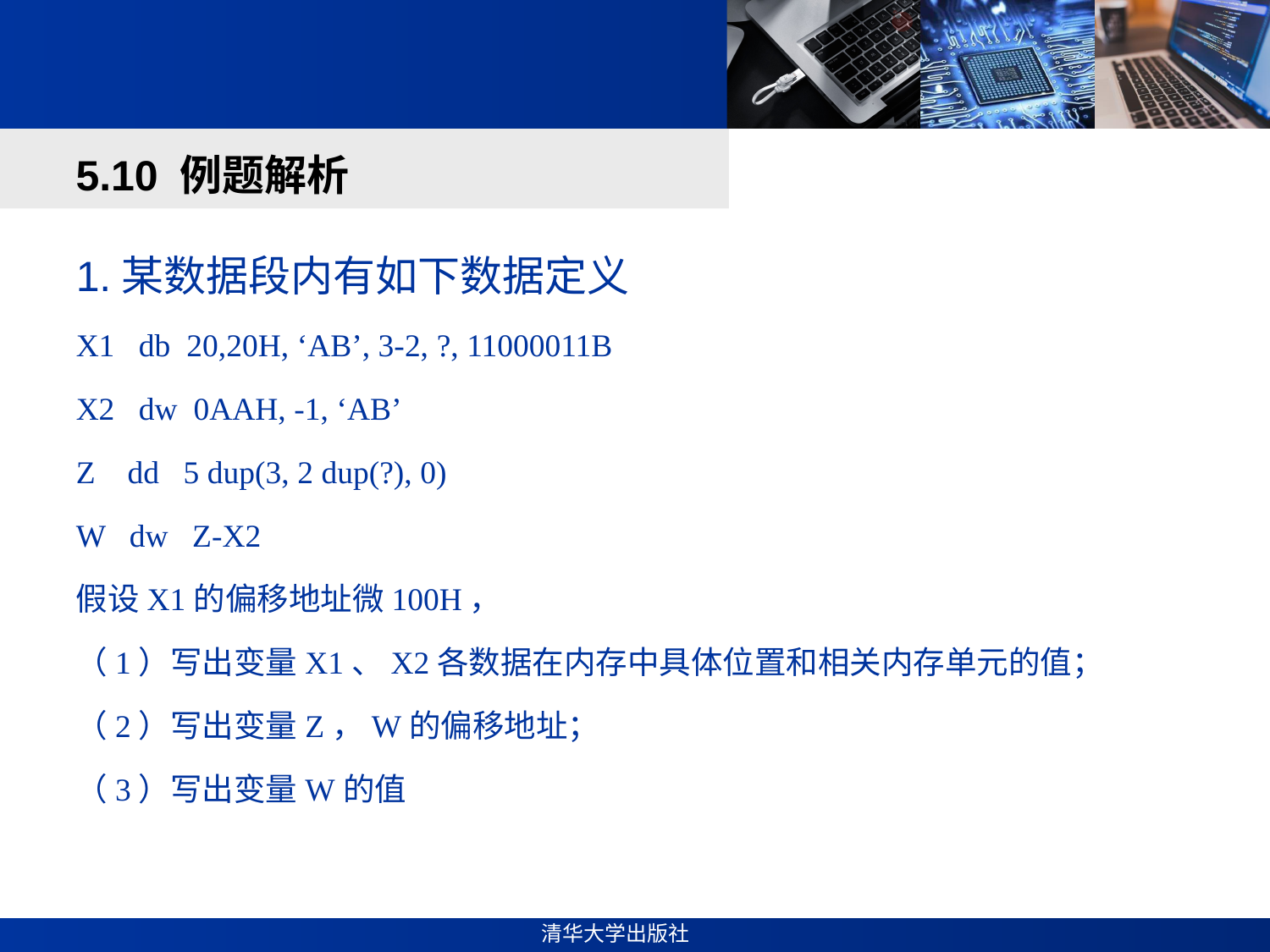

#
5.10 例题解析
1.某数据段内有如下数据定义
X1   db  20,20H, ‘AB’, 3-2, ?, 11000011B
X2   dw  0AAH, -1, ‘AB’
Z    dd   5 dup(3, 2 dup(?), 0)
W   dw   Z-X2
假设X1的偏移地址微100H，
（1）写出变量X1、X2各数据在内存中具体位置和相关内存单元的值；
（2）写出变量Z，W的偏移地址；
（3）写出变量W的值